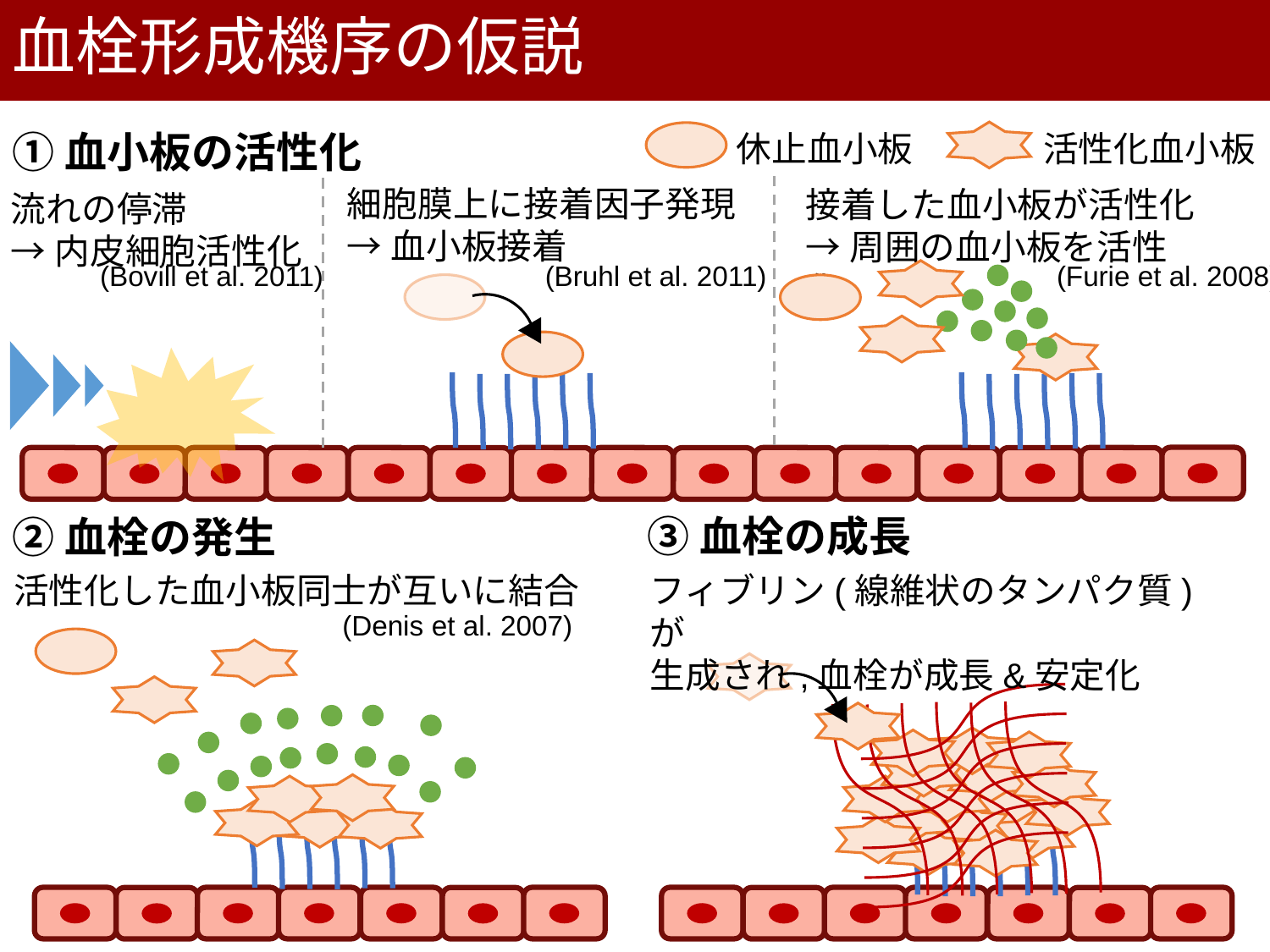

血栓形成機序の仮説
➀血小板の活性化
休止血小板
活性化血小板

細胞膜上に接着因子発現
→血小板接着
接着した血小板が活性化
→周囲の血小板を活性化
流れの停滞
→内皮細胞活性化
(Bovill et al. 2011)
(Bruhl et al. 2011)
(Furie et al. 2008)

③血栓の成長
②血栓の発生
活性化した血小板同士が互いに結合
フィブリン(線維状のタンパク質)が
生成され,血栓が成長&安定化
(Denis et al. 2007)